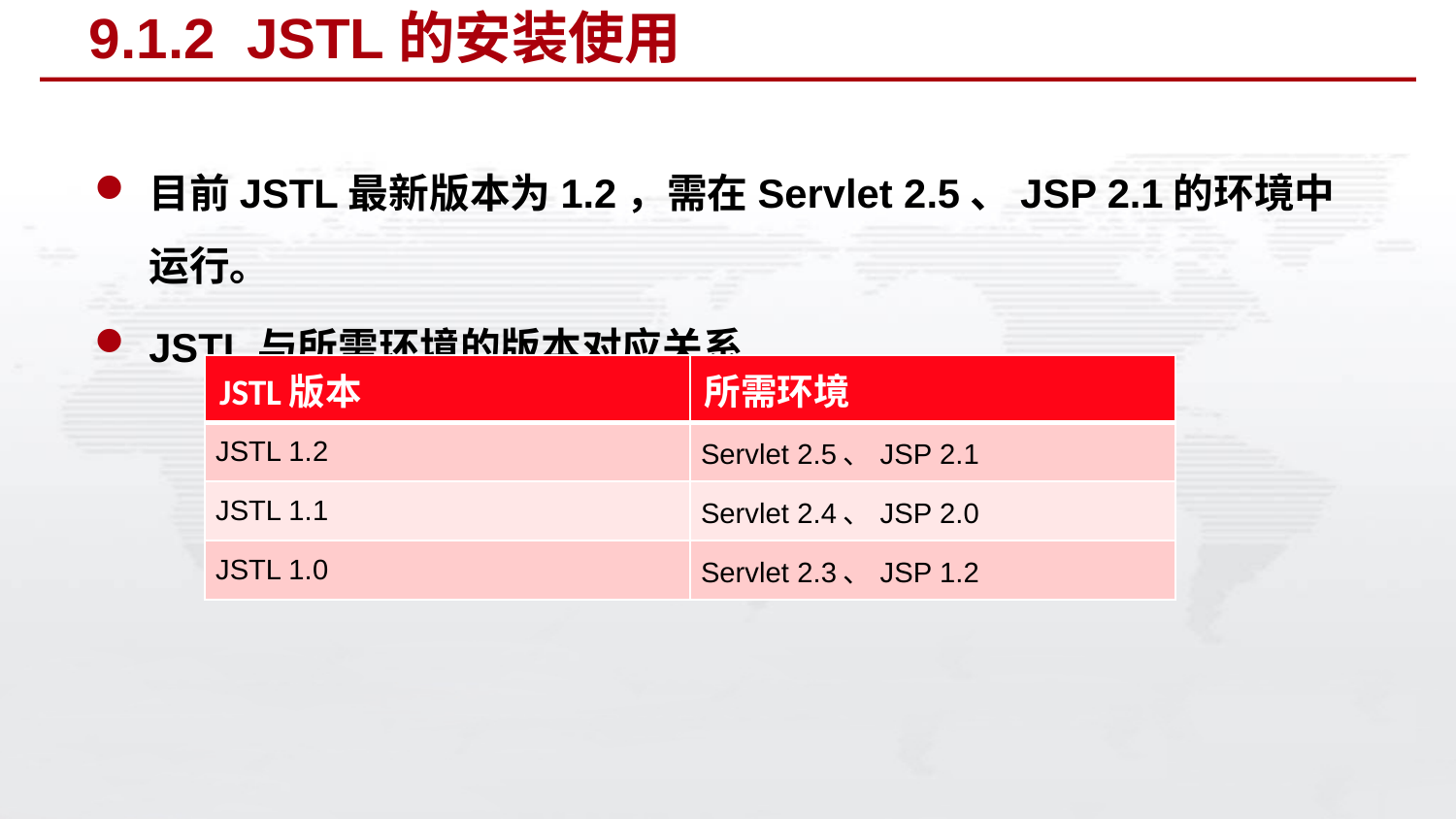

# 9.1.2  JSTL的安装使用
目前JSTL最新版本为1.2，需在Servlet 2.5、JSP 2.1的环境中运行。
JSTL与所需环境的版本对应关系

| JSTL版本 | 所需环境 |
| --- | --- |
| JSTL 1.2 | Servlet 2.5、JSP 2.1 |
| JSTL 1.1 | Servlet 2.4、JSP 2.0 |
| JSTL 1.0 | Servlet 2.3、JSP 1.2 |